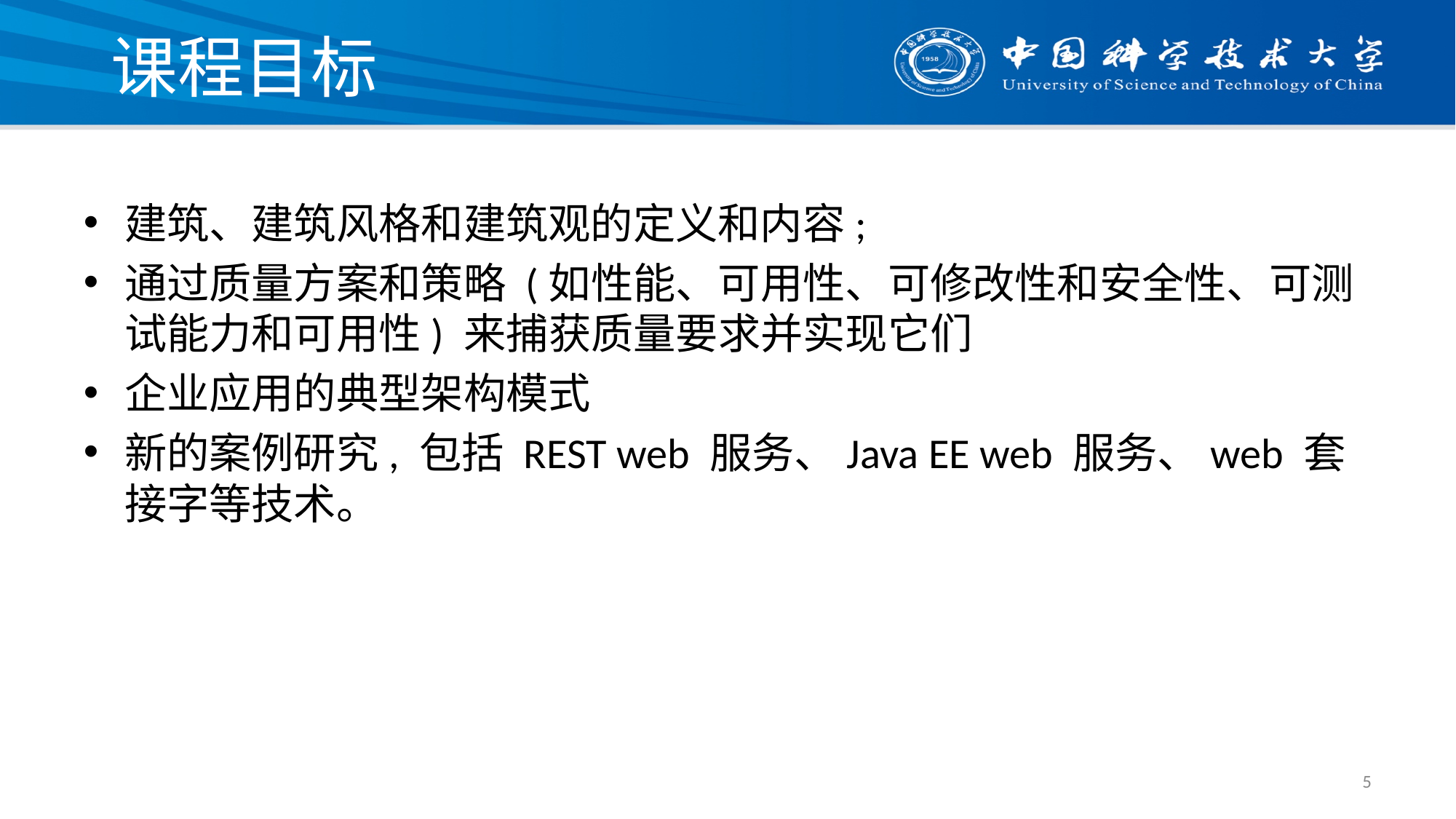

# 课程目标
建筑、建筑风格和建筑观的定义和内容;
通过质量方案和策略 (如性能、可用性、可修改性和安全性、可测试能力和可用性) 来捕获质量要求并实现它们
企业应用的典型架构模式
新的案例研究, 包括 REST web 服务、Java EE web 服务、web 套接字等技术。
5